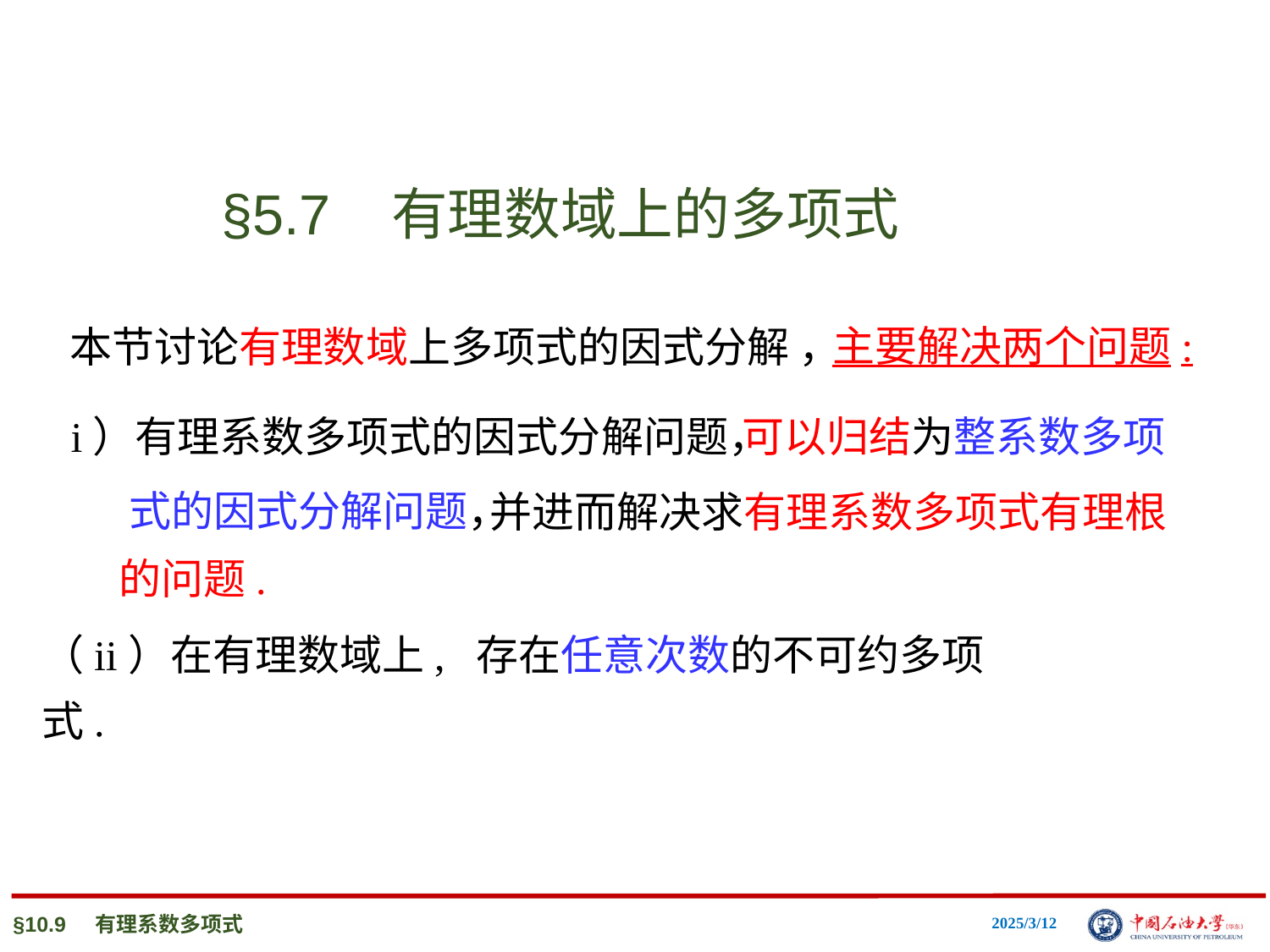

§5.7   有理数域上的多项式
主要解决两个问题:
    本节讨论有理数域上多项式的因式分解 ，
可以归结为整系数多项
 i）有理系数多项式的因式分解问题，
式的因式分解问题，
并进而解决求有理系数多项式有理根
的问题.
（ii）在有理数域上,  存在任意次数的不可约多项式.
2025/3/12